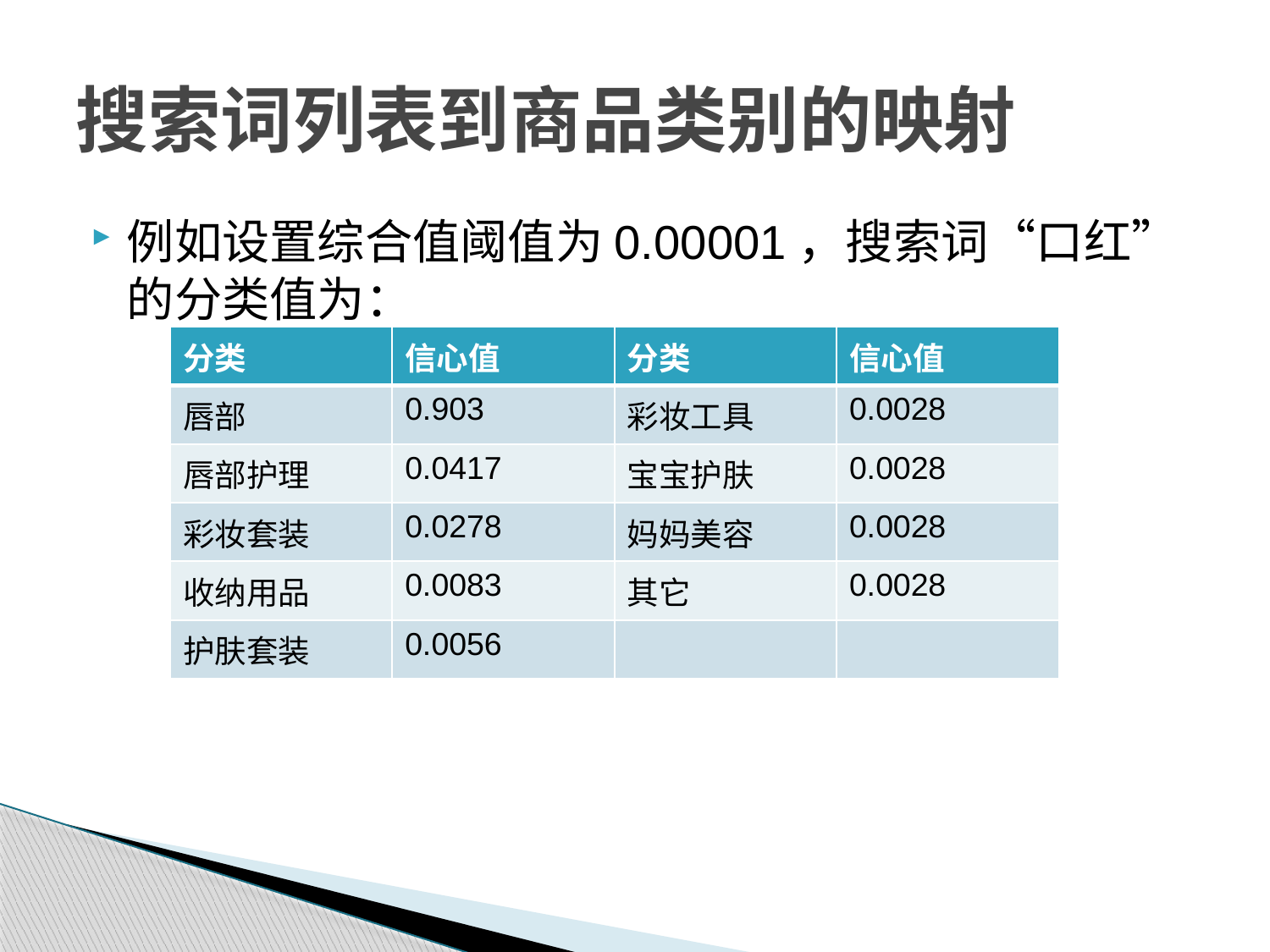

# 搜索词列表到商品类别的映射
例如设置综合值阈值为0.00001，搜索词“口红”的分类值为：

| 分类 | 信心值 | 分类 | 信心值 |
| --- | --- | --- | --- |
| 唇部 | 0.903 | 彩妆工具 | 0.0028 |
| 唇部护理 | 0.0417 | 宝宝护肤 | 0.0028 |
| 彩妆套装 | 0.0278 | 妈妈美容 | 0.0028 |
| 收纳用品 | 0.0083 | 其它 | 0.0028 |
| 护肤套装 | 0.0056 |  |  |